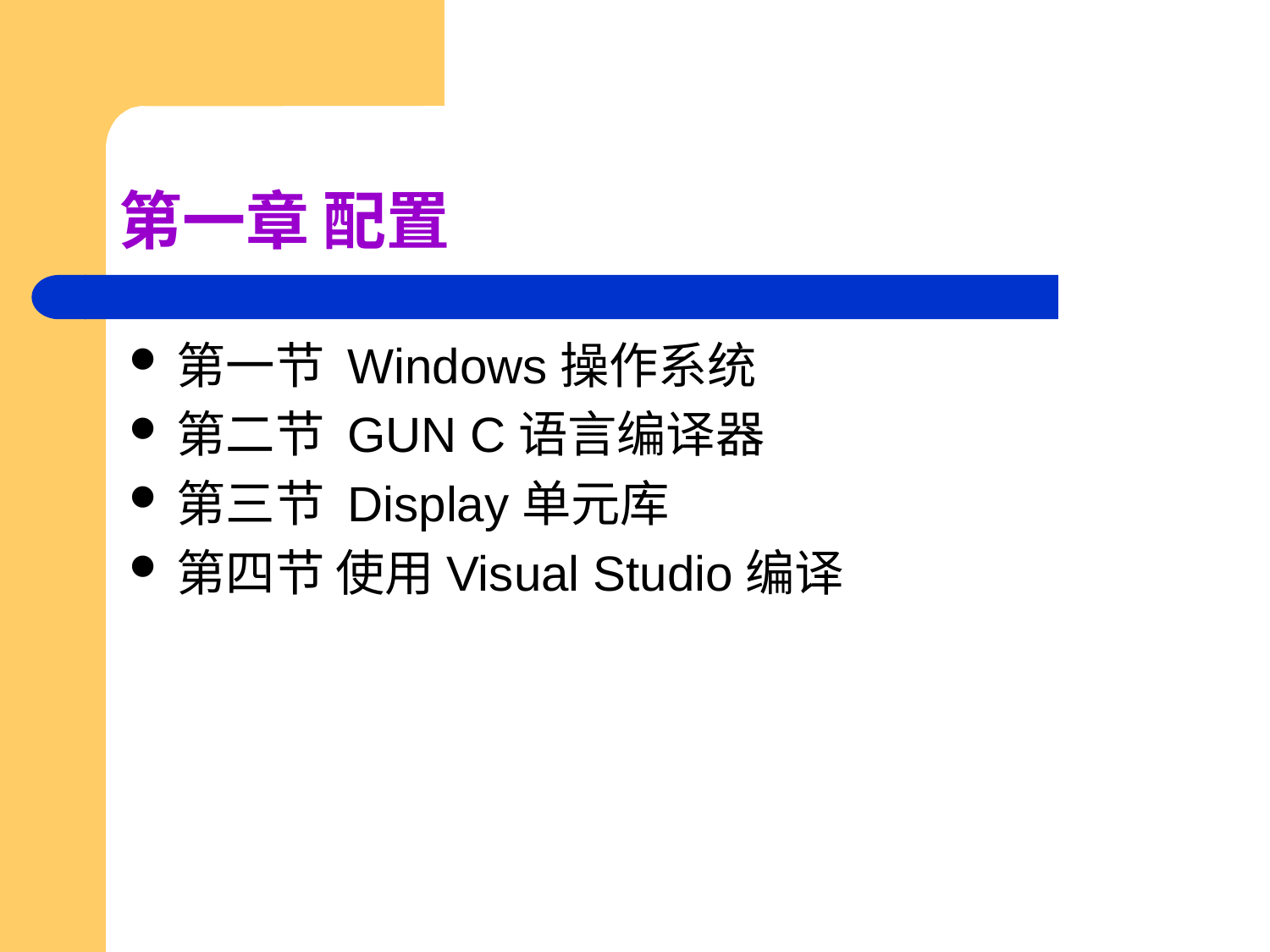

# 第一章 配置
第一节 Windows操作系统
第二节 GUN C语言编译器
第三节 Display单元库
第四节 使用Visual Studio编译